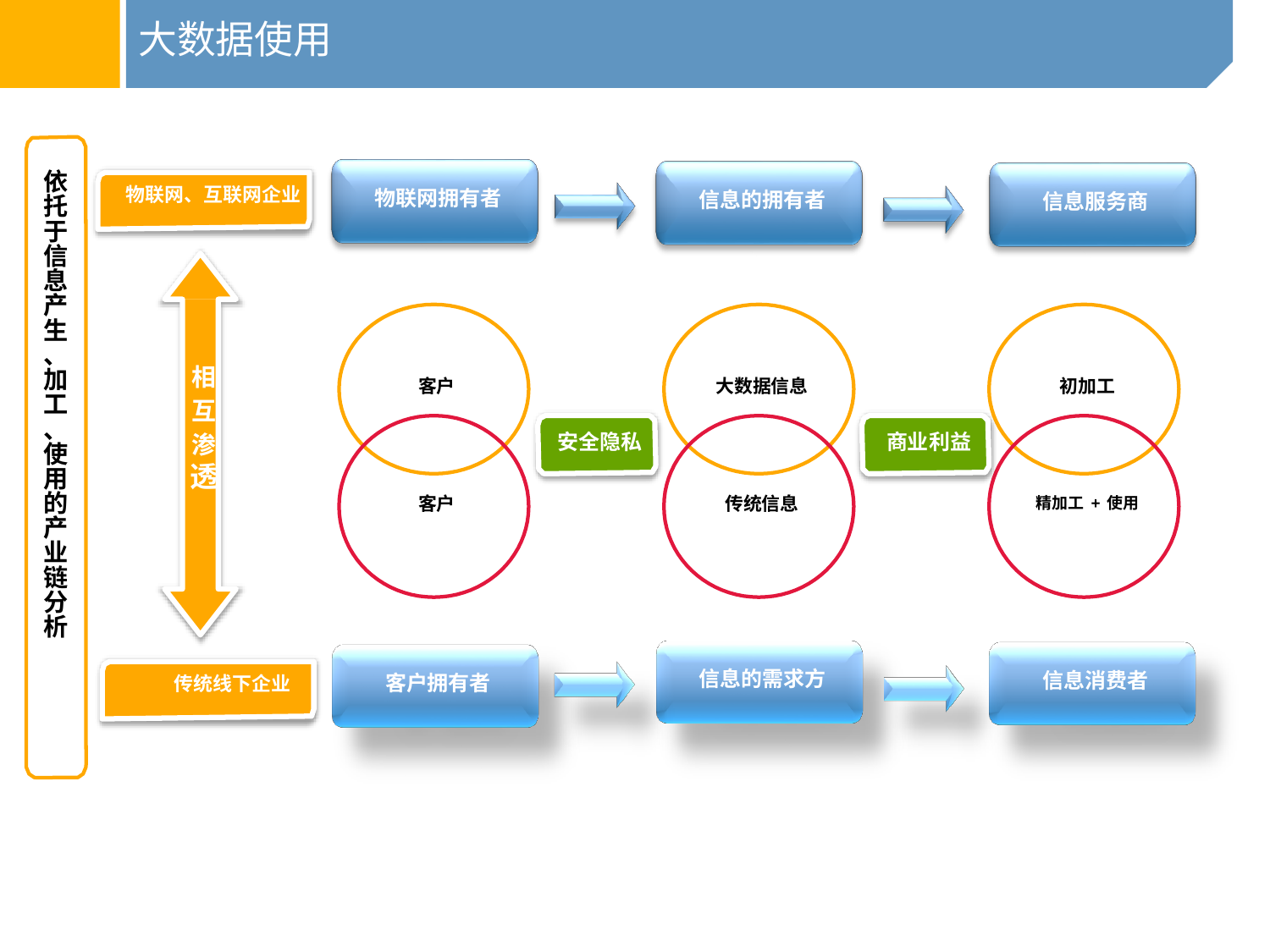

# 大数据使用

依
托
于
信
息
产
生
、
加
工
、
使
用
的
产
业
链
分
析

物联网、互联网企业

物联网拥有者
信息的拥有者
信息服务商

相
互
渗
透
客户
大数据信息
初加工

安全隐私
商业利益

客户
传统信息
精加工+使用

传统线下企业

信息的需求方
信息消费者
客户拥有者